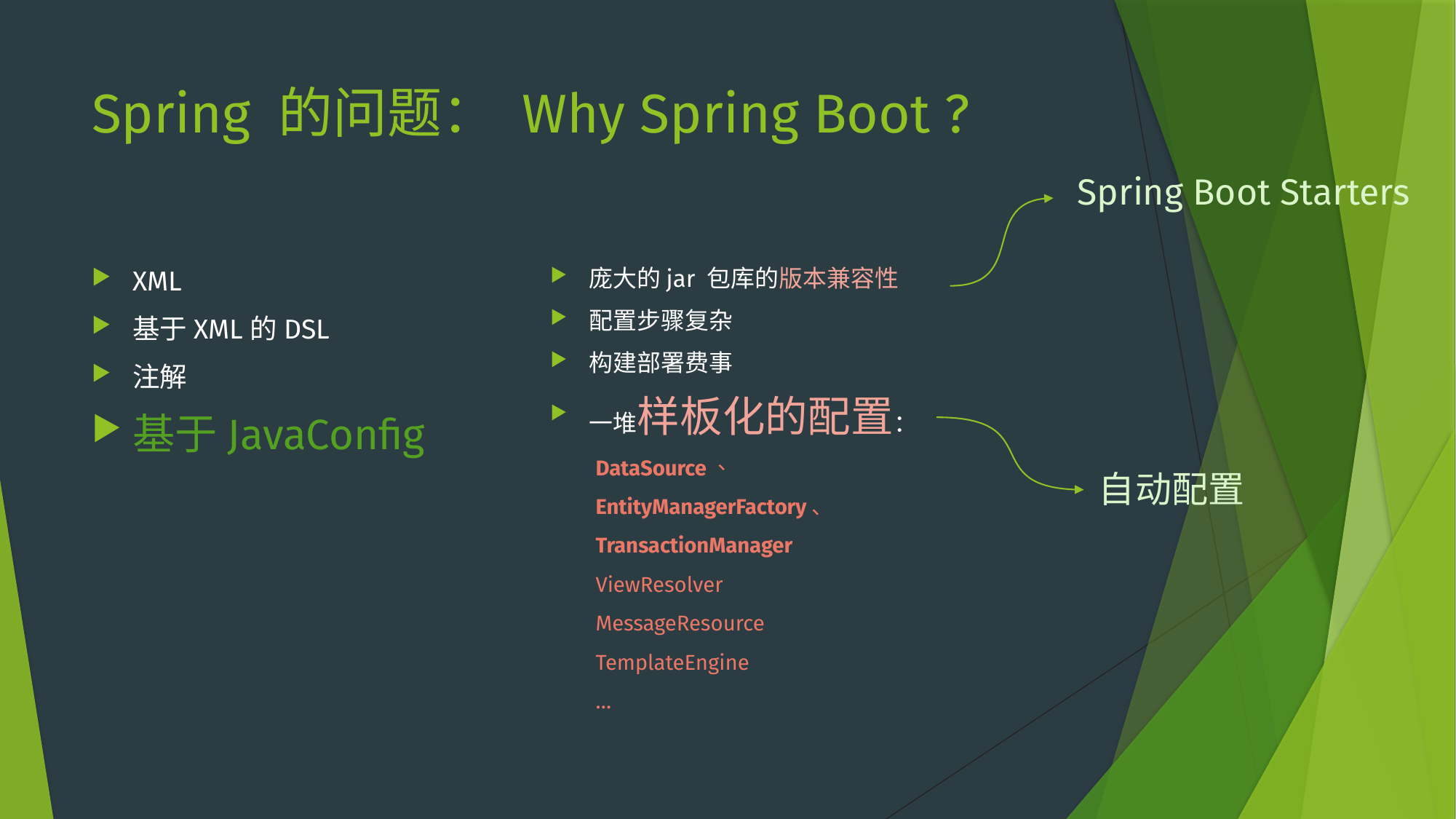

# Spring 的问题： Why Spring Boot ?
Spring Boot Starters
庞大的jar 包库的版本兼容性
配置步骤复杂
构建部署费事
一堆样板化的配置：
DataSource、
EntityManagerFactory、
TransactionManager
ViewResolver
MessageResource
TemplateEngine
…
XML
基于XML的DSL
注解
基于JavaConfig
自动配置